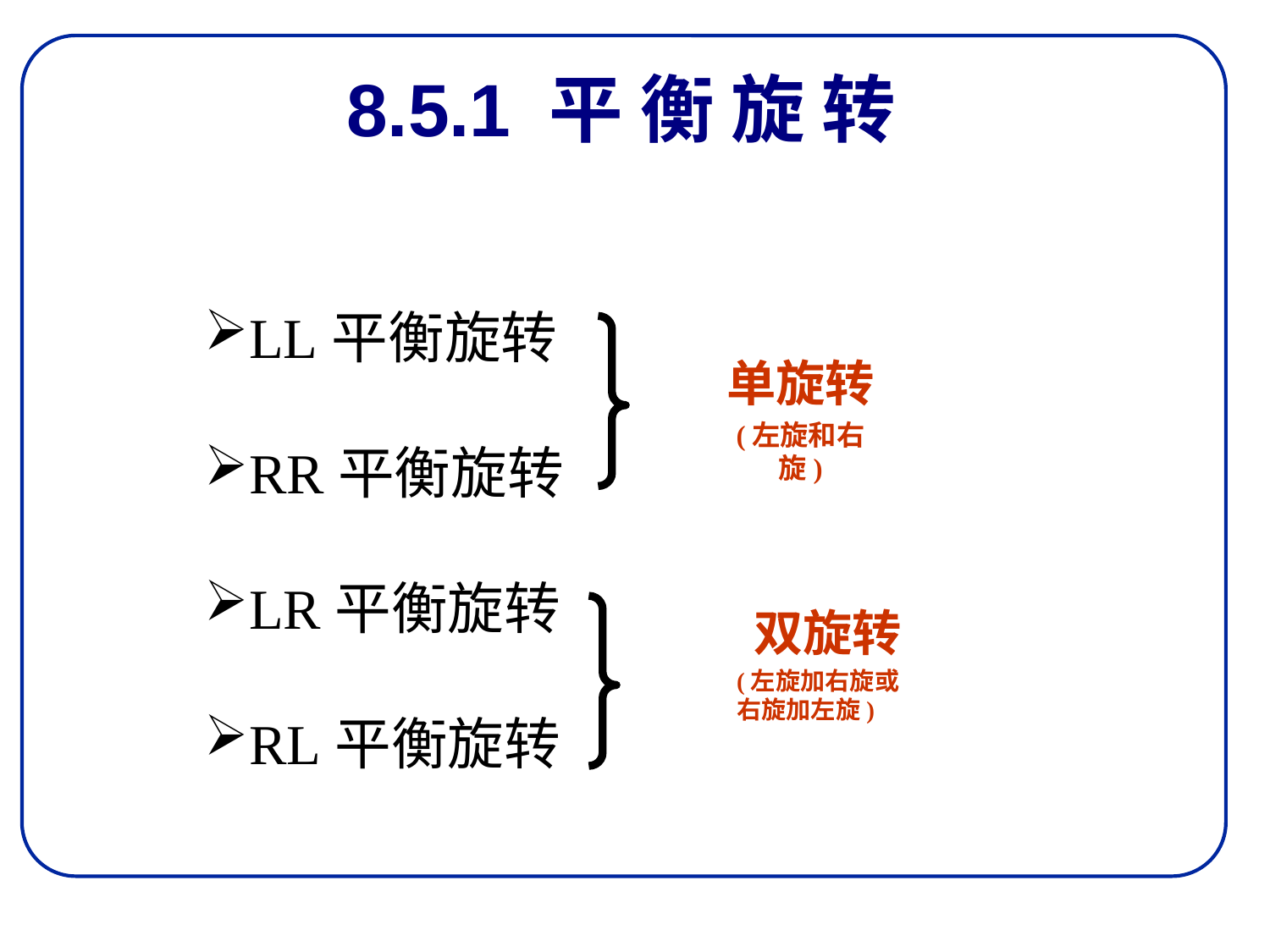

# 8.5.1 平 衡 旋 转
LL平衡旋转

RR平衡旋转

LR平衡旋转

RL平衡旋转

单旋转
(左旋和右旋)

双旋转
(左旋加右旋或右旋加左旋)